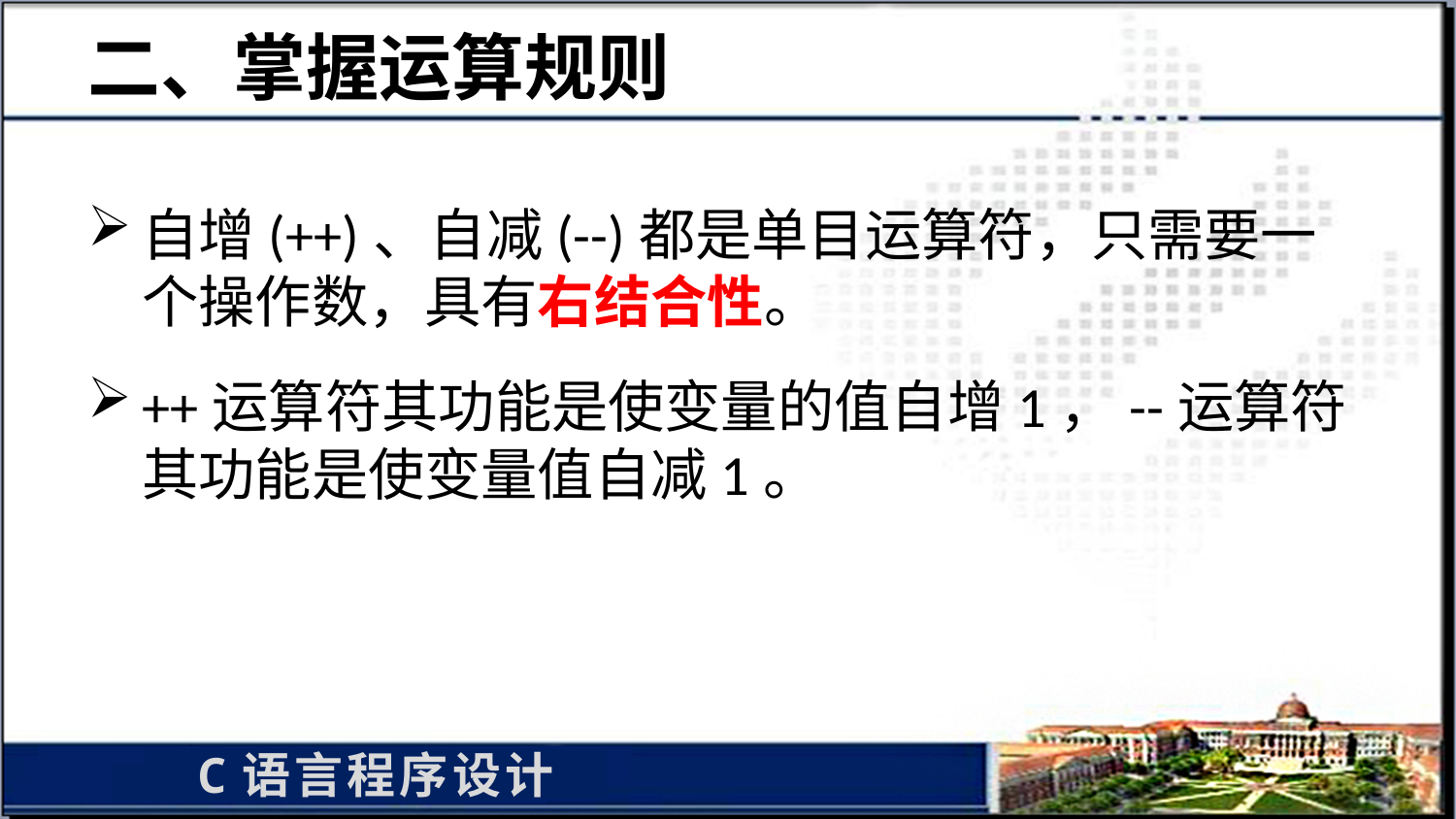

# 二、掌握运算规则
自增(++)、自减(--)都是单目运算符，只需要一个操作数，具有右结合性。
++运算符其功能是使变量的值自增1，--运算符其功能是使变量值自减1。